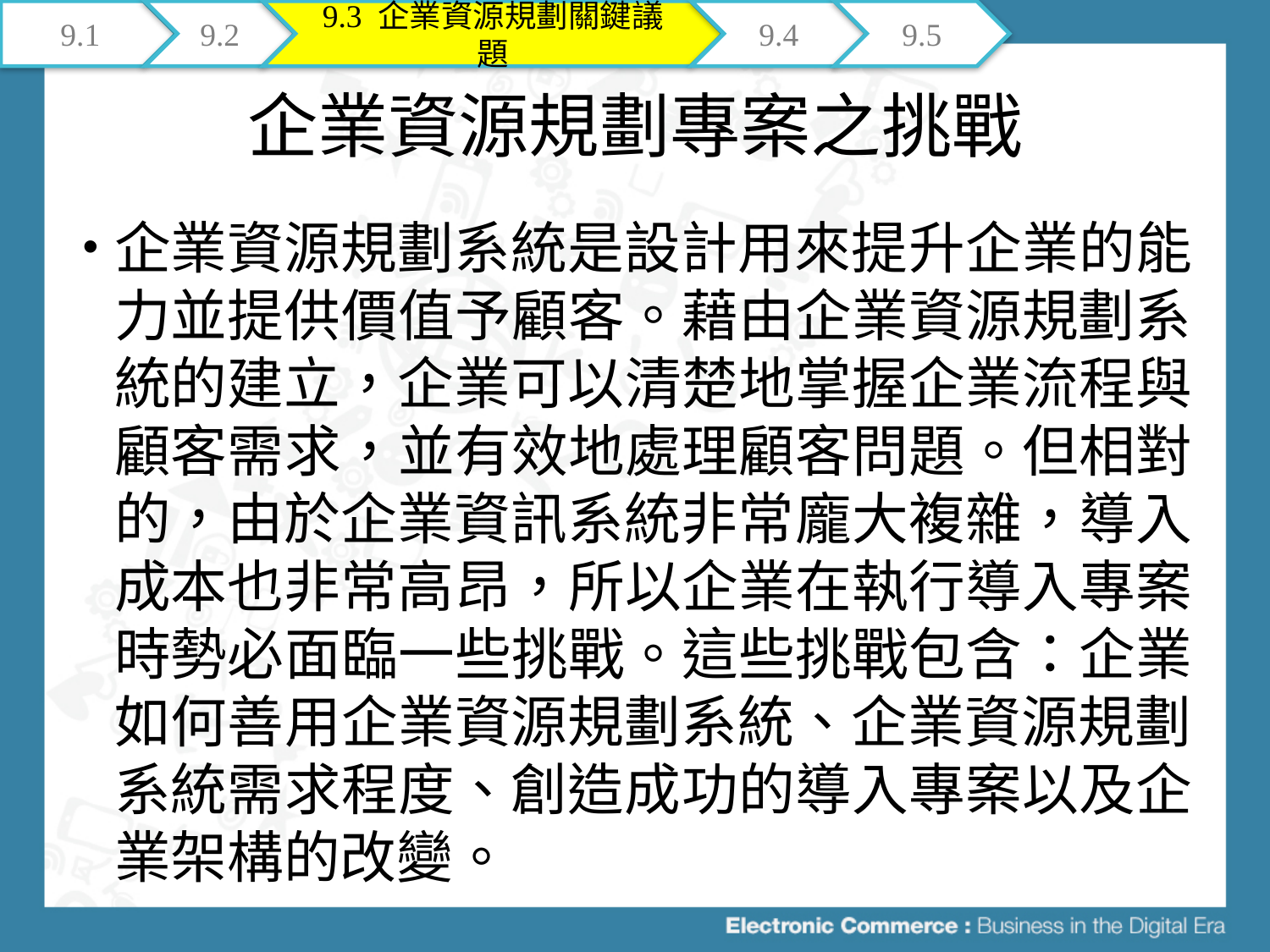

9.1
9.2
9.3 企業資源規劃關鍵議題
9.4
9.5
# 企業資源規劃專案之挑戰
企業資源規劃系統是設計用來提升企業的能力並提供價值予顧客。藉由企業資源規劃系統的建立，企業可以清楚地掌握企業流程與顧客需求，並有效地處理顧客問題。但相對的，由於企業資訊系統非常龐大複雜，導入成本也非常高昂，所以企業在執行導入專案時勢必面臨一些挑戰。這些挑戰包含：企業如何善用企業資源規劃系統、企業資源規劃系統需求程度、創造成功的導入專案以及企業架構的改變。